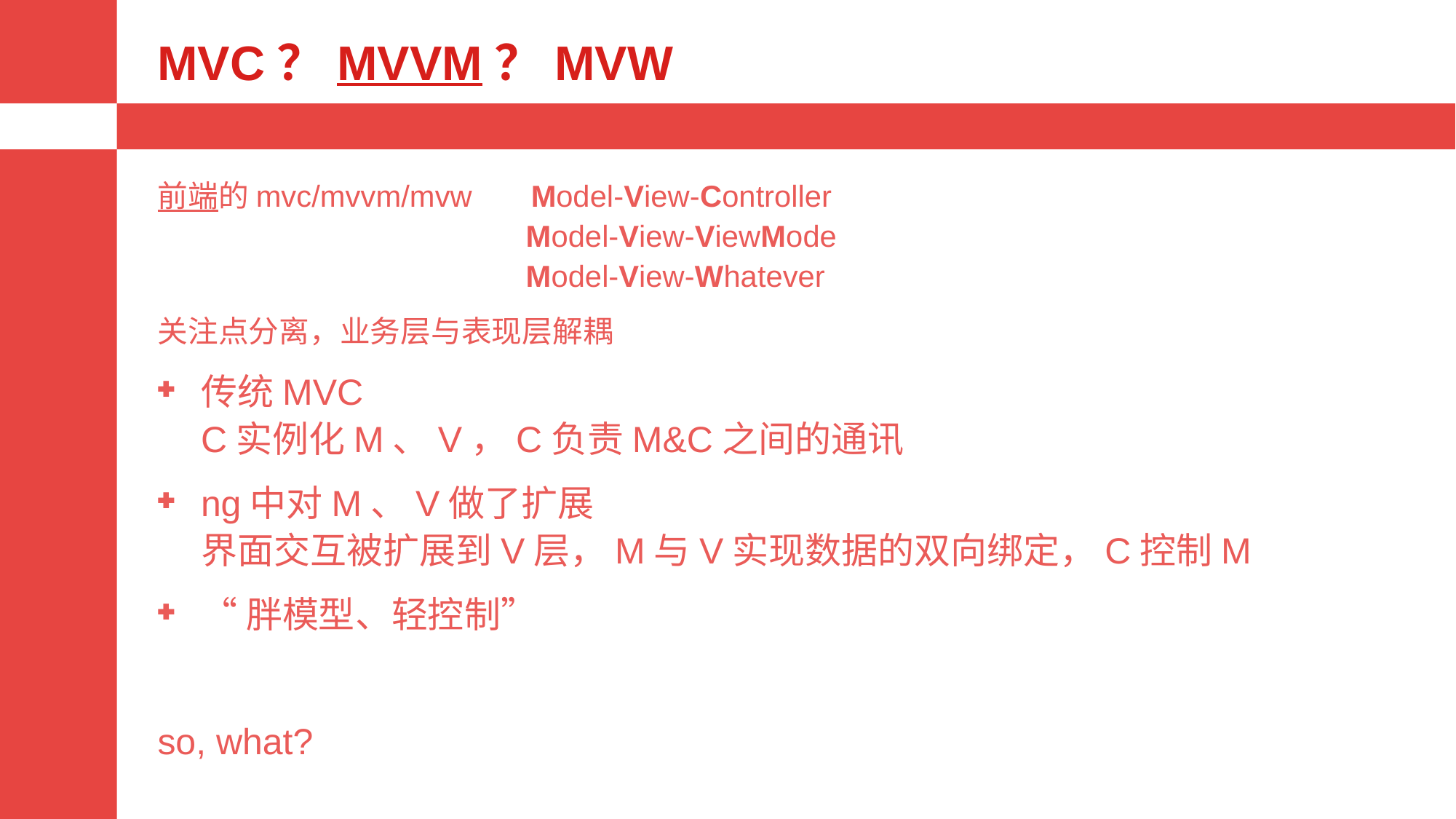

# MVC？MVVM？MVW
前端的mvc/mvvm/mvw       Model-View-Controller
                                            Model-View-ViewMode
                                            Model-View-Whatever
关注点分离，业务层与表现层解耦
传统MVC
C实例化M、V，C负责M&C之间的通讯
ng中对M、V做了扩展
界面交互被扩展到V层，M与V实现数据的双向绑定，C控制M
“胖模型、轻控制”

so, what?